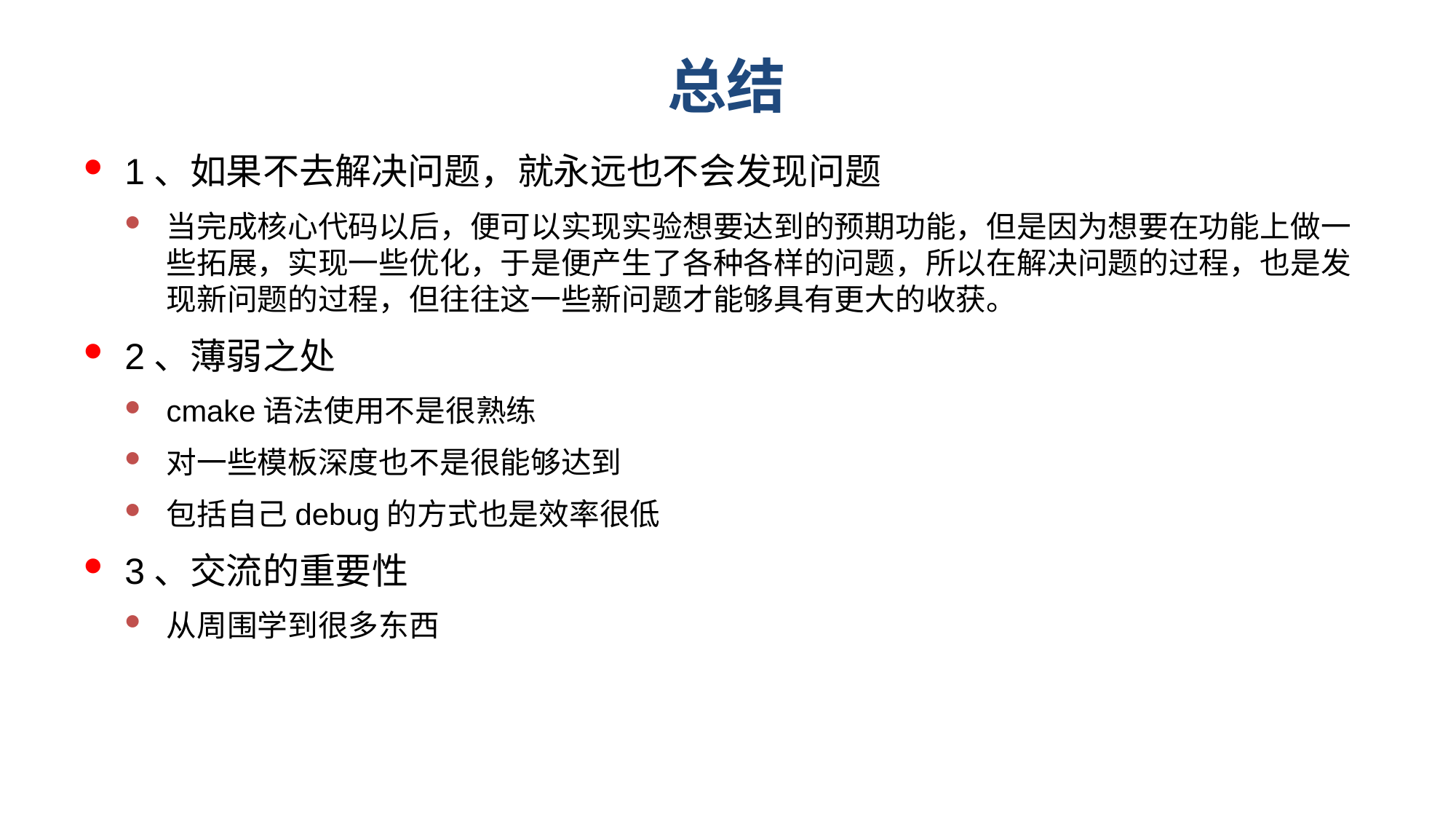

# 总结
1、如果不去解决问题，就永远也不会发现问题
当完成核心代码以后，便可以实现实验想要达到的预期功能，但是因为想要在功能上做一些拓展，实现一些优化，于是便产生了各种各样的问题，所以在解决问题的过程，也是发现新问题的过程，但往往这一些新问题才能够具有更大的收获。
2、薄弱之处
cmake语法使用不是很熟练
对一些模板深度也不是很能够达到
包括自己debug的方式也是效率很低
3、交流的重要性
从周围学到很多东西